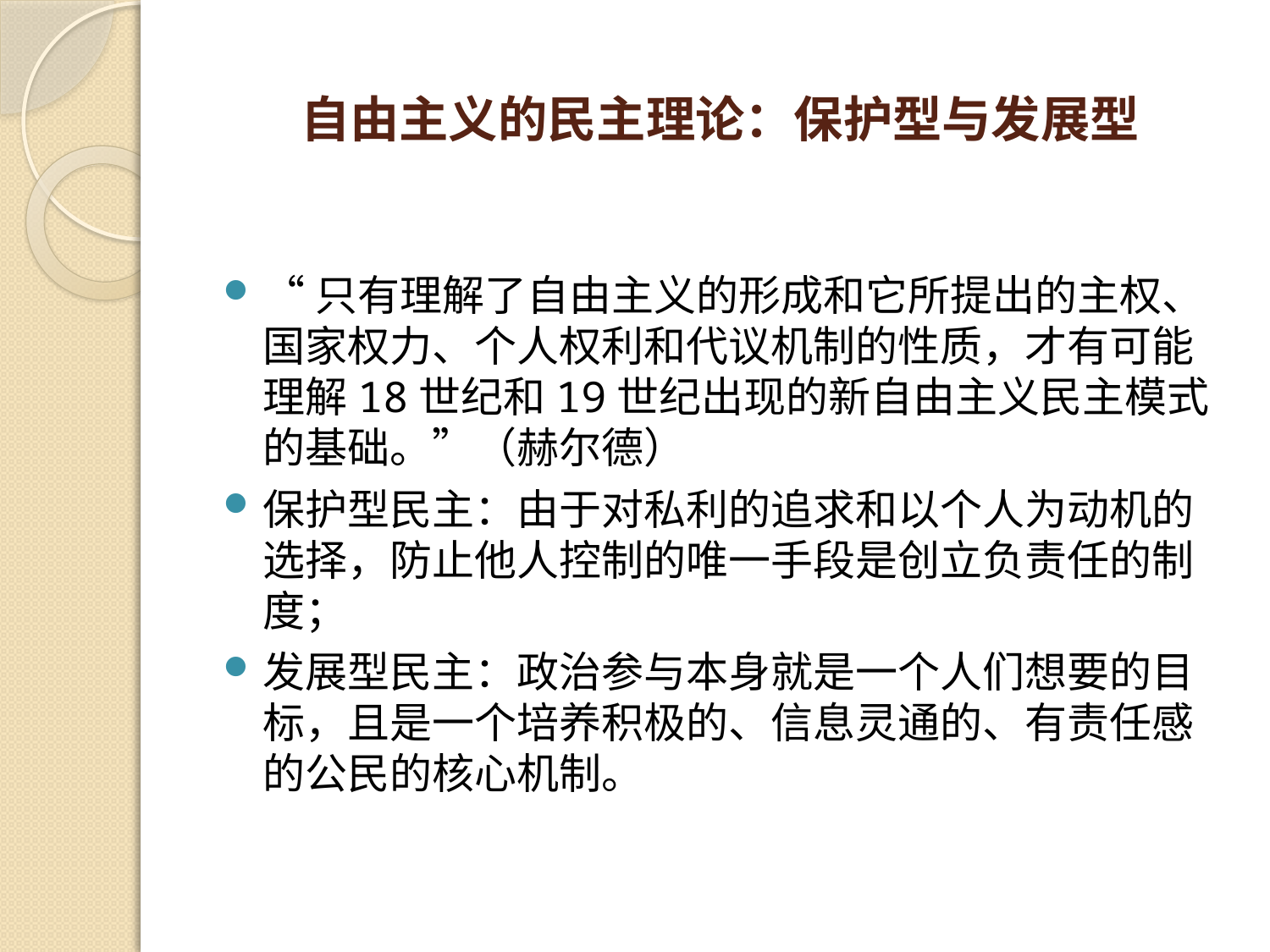

# 自由主义的民主理论：保护型与发展型

“只有理解了自由主义的形成和它所提出的主权、国家权力、个人权利和代议机制的性质，才有可能理解18世纪和19世纪出现的新自由主义民主模式的基础。”（赫尔德）
保护型民主：由于对私利的追求和以个人为动机的选择，防止他人控制的唯一手段是创立负责任的制度；
发展型民主：政治参与本身就是一个人们想要的目标，且是一个培养积极的、信息灵通的、有责任感的公民的核心机制。